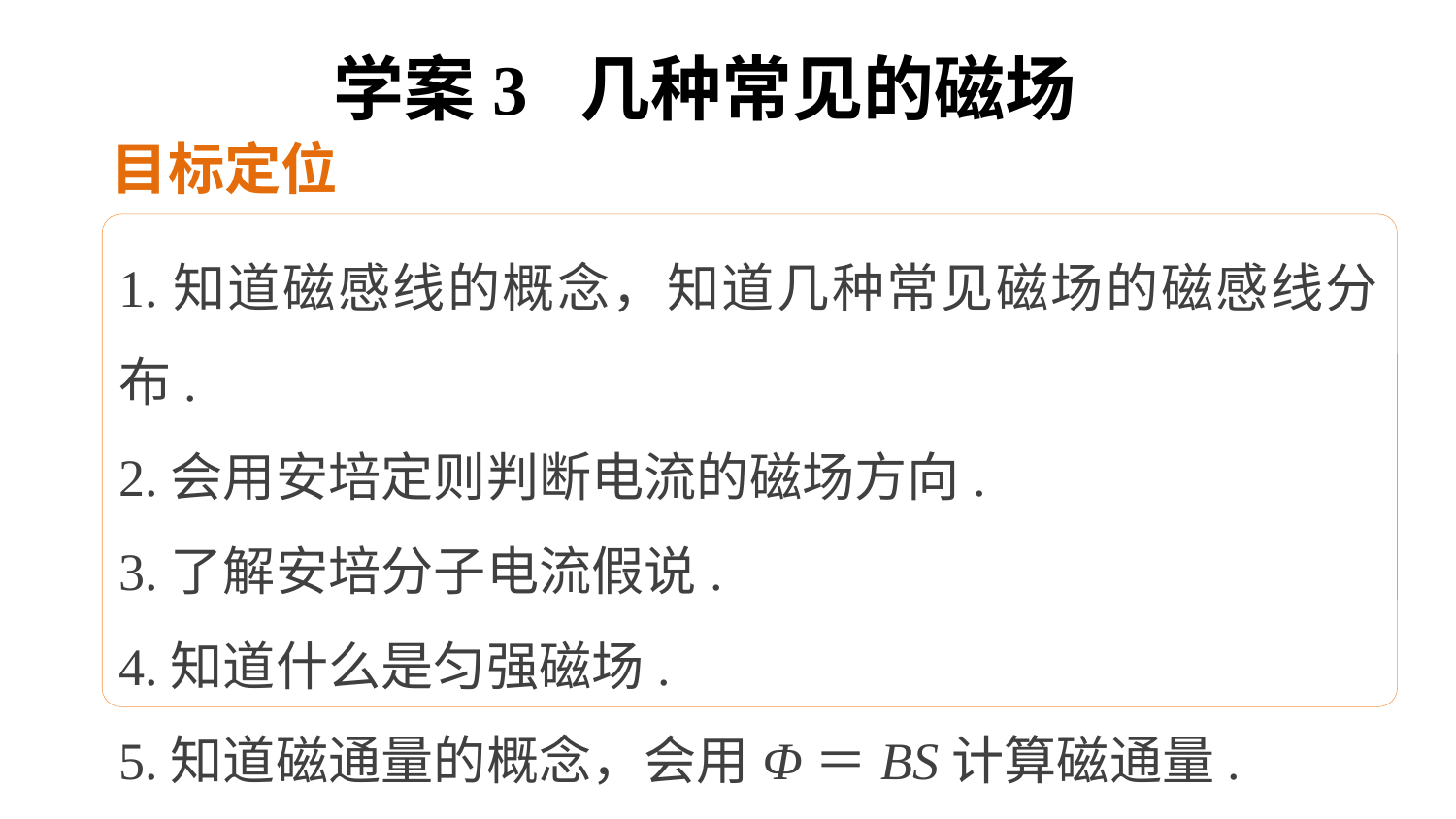

学案3  几种常见的磁场

目标定位

1.知道磁感线的概念，知道几种常见磁场的磁感线分布.
2.会用安培定则判断电流的磁场方向.
3.了解安培分子电流假说.
4.知道什么是匀强磁场.
5.知道磁通量的概念，会用Φ＝BS计算磁通量.